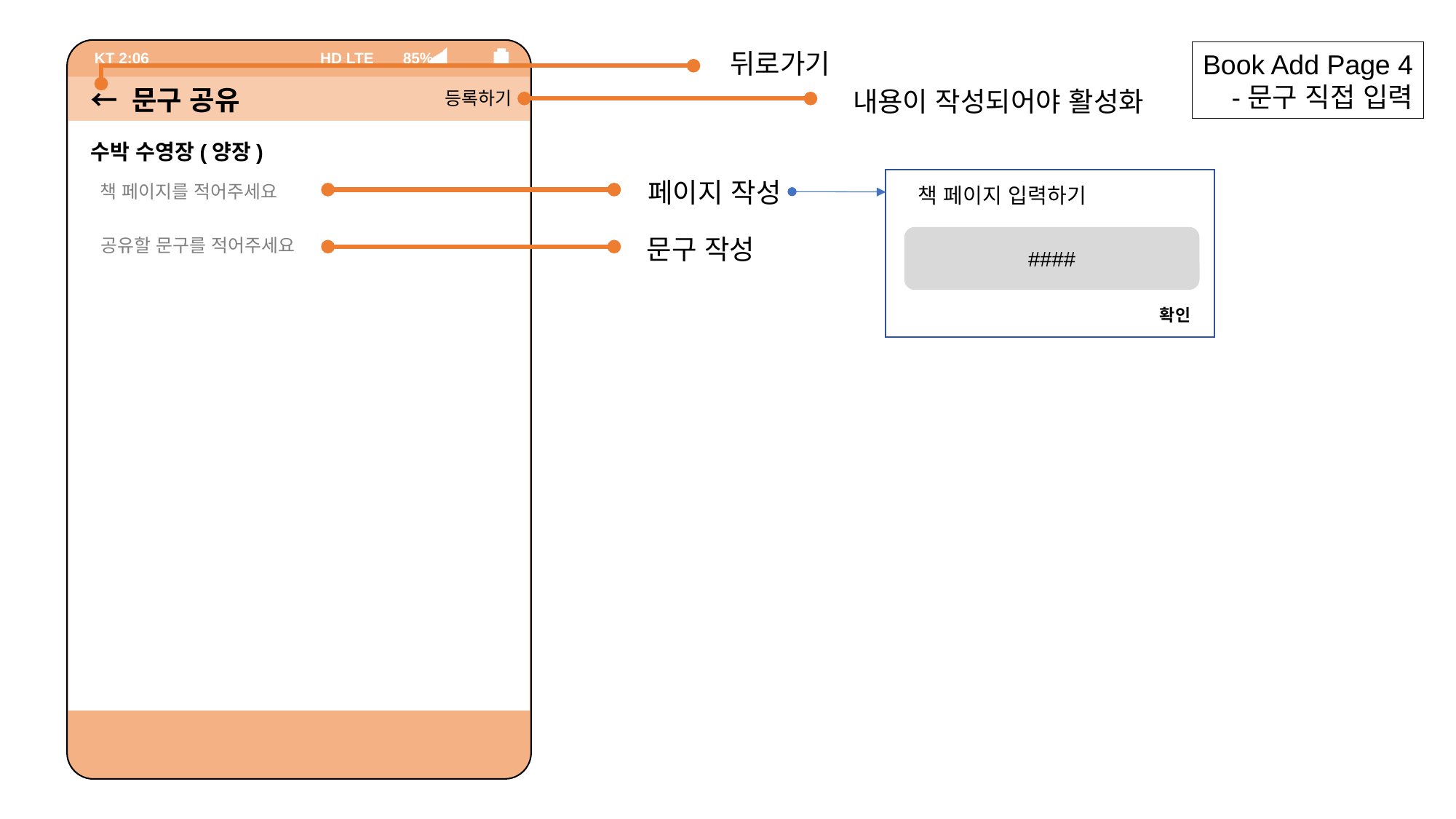

뒤로가기
Book Add Page 4
-문구 직접 입력
KT 2:06                                         HD LTE       85%

← 문구 공유
내용이 작성되어야 활성화
등록하기

수박 수영장(양장)
페이지 작성

책 페이지를 적어주세요
책 페이지 입력하기
문구 작성
####
공유할 문구를 적어주세요
확인